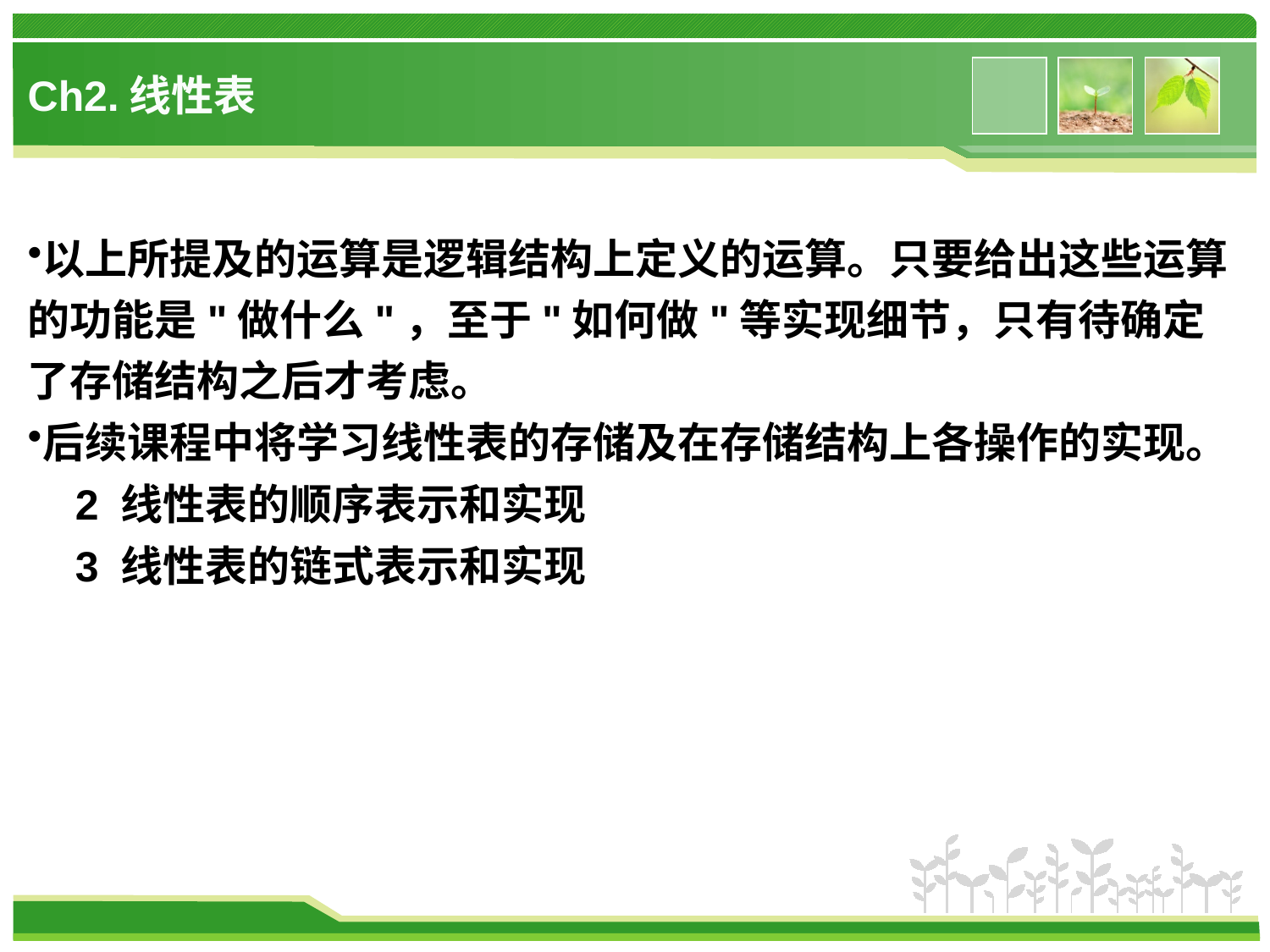

# Ch2.线性表
以上所提及的运算是逻辑结构上定义的运算。只要给出这些运算的功能是"做什么"，至于"如何做"等实现细节，只有待确定了存储结构之后才考虑。
后续课程中将学习线性表的存储及在存储结构上各操作的实现。
    2 线性表的顺序表示和实现
    3 线性表的链式表示和实现
10